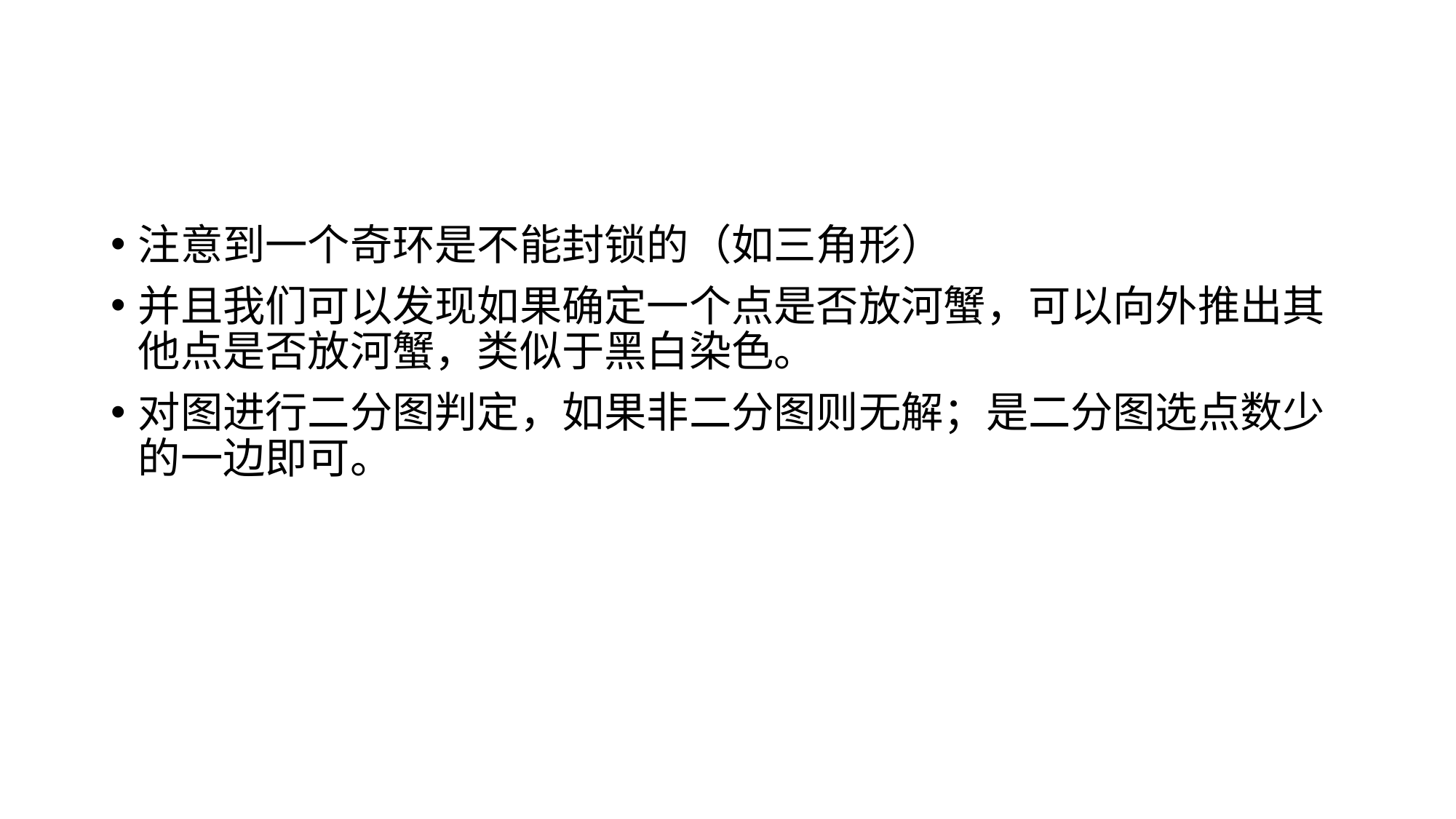

#
注意到一个奇环是不能封锁的（如三角形）
并且我们可以发现如果确定一个点是否放河蟹，可以向外推出其他点是否放河蟹，类似于黑白染色。
对图进行二分图判定，如果非二分图则无解；是二分图选点数少的一边即可。